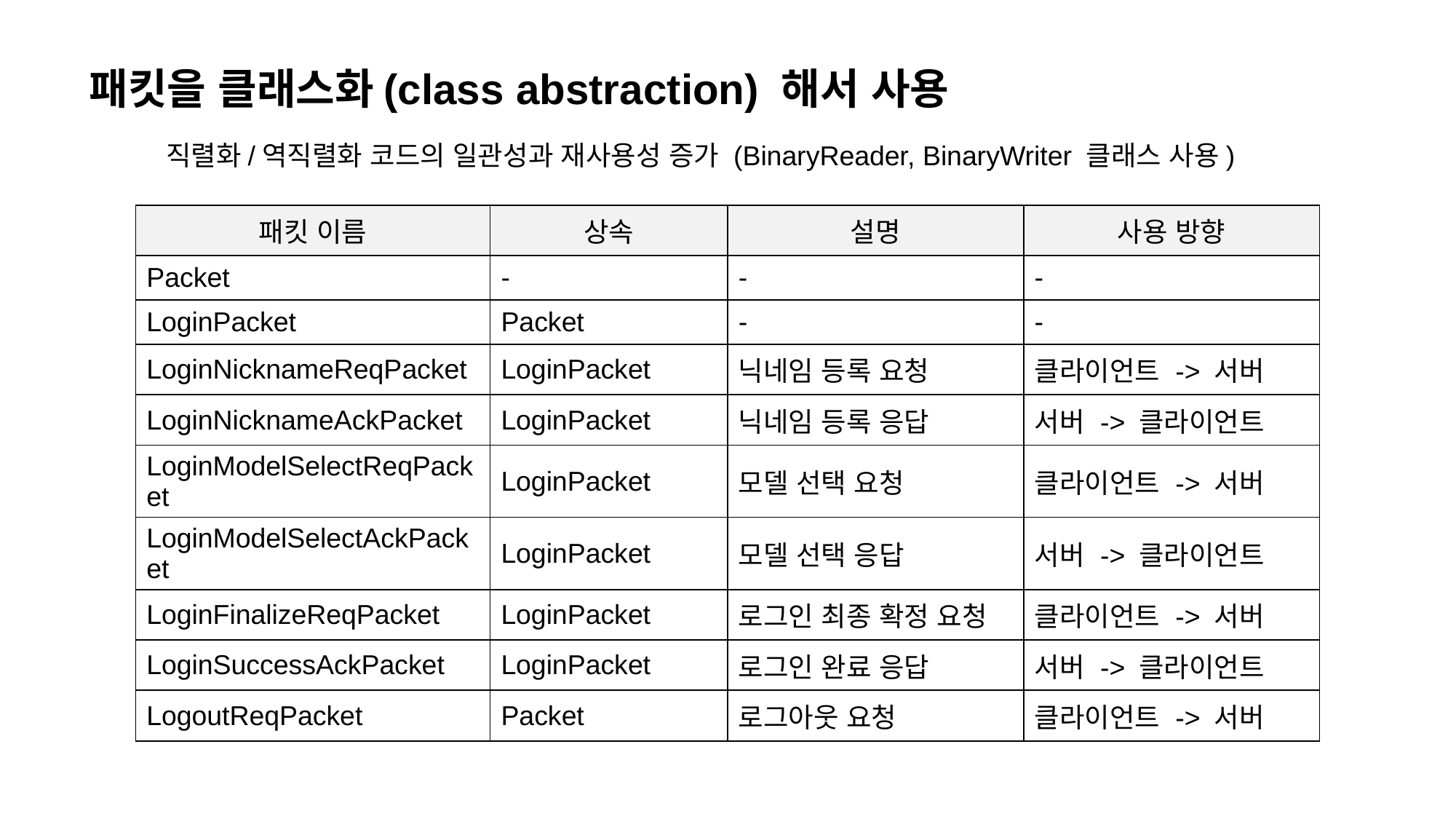

패킷을 클래스화(class abstraction) 해서 사용
직렬화/역직렬화 코드의 일관성과 재사용성 증가 (BinaryReader, BinaryWriter 클래스 사용)
| 패킷 이름 | 상속 | 설명 | 사용 방향 |
| --- | --- | --- | --- |
| Packet | - | - | - |
| LoginPacket | Packet | - | - |
| LoginNicknameReqPacket | LoginPacket | 닉네임 등록 요청 | 클라이언트 -> 서버 |
| LoginNicknameAckPacket | LoginPacket | 닉네임 등록 응답 | 서버 -> 클라이언트 |
| LoginModelSelectReqPacket | LoginPacket | 모델 선택 요청 | 클라이언트 -> 서버 |
| LoginModelSelectAckPacket | LoginPacket | 모델 선택 응답 | 서버 -> 클라이언트 |
| LoginFinalizeReqPacket | LoginPacket | 로그인 최종 확정 요청 | 클라이언트 -> 서버 |
| LoginSuccessAckPacket | LoginPacket | 로그인 완료 응답 | 서버 -> 클라이언트 |
| LogoutReqPacket | Packet | 로그아웃 요청 | 클라이언트 -> 서버 |